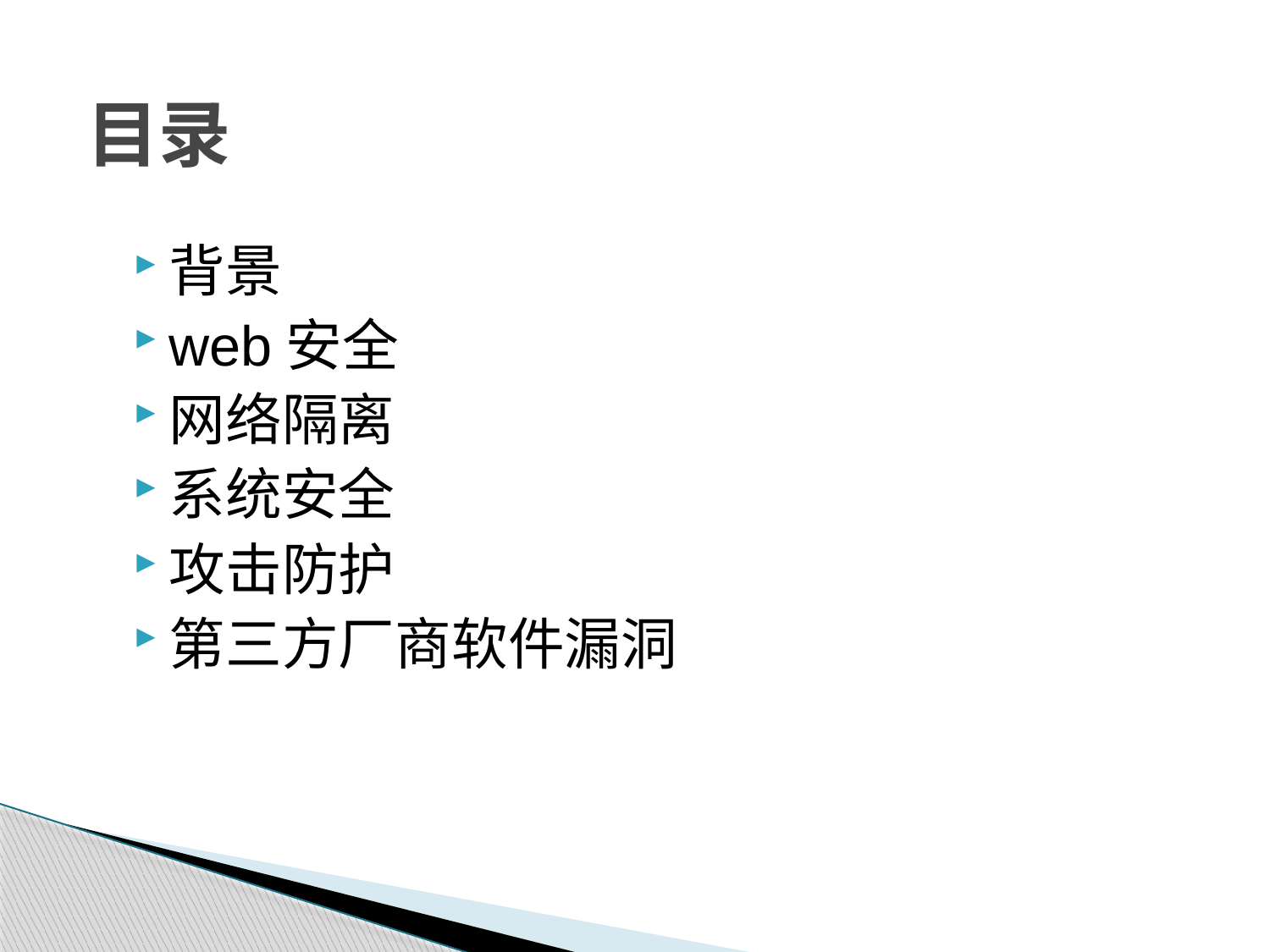

# 目录
背景
web安全
网络隔离
系统安全
攻击防护
第三方厂商软件漏洞